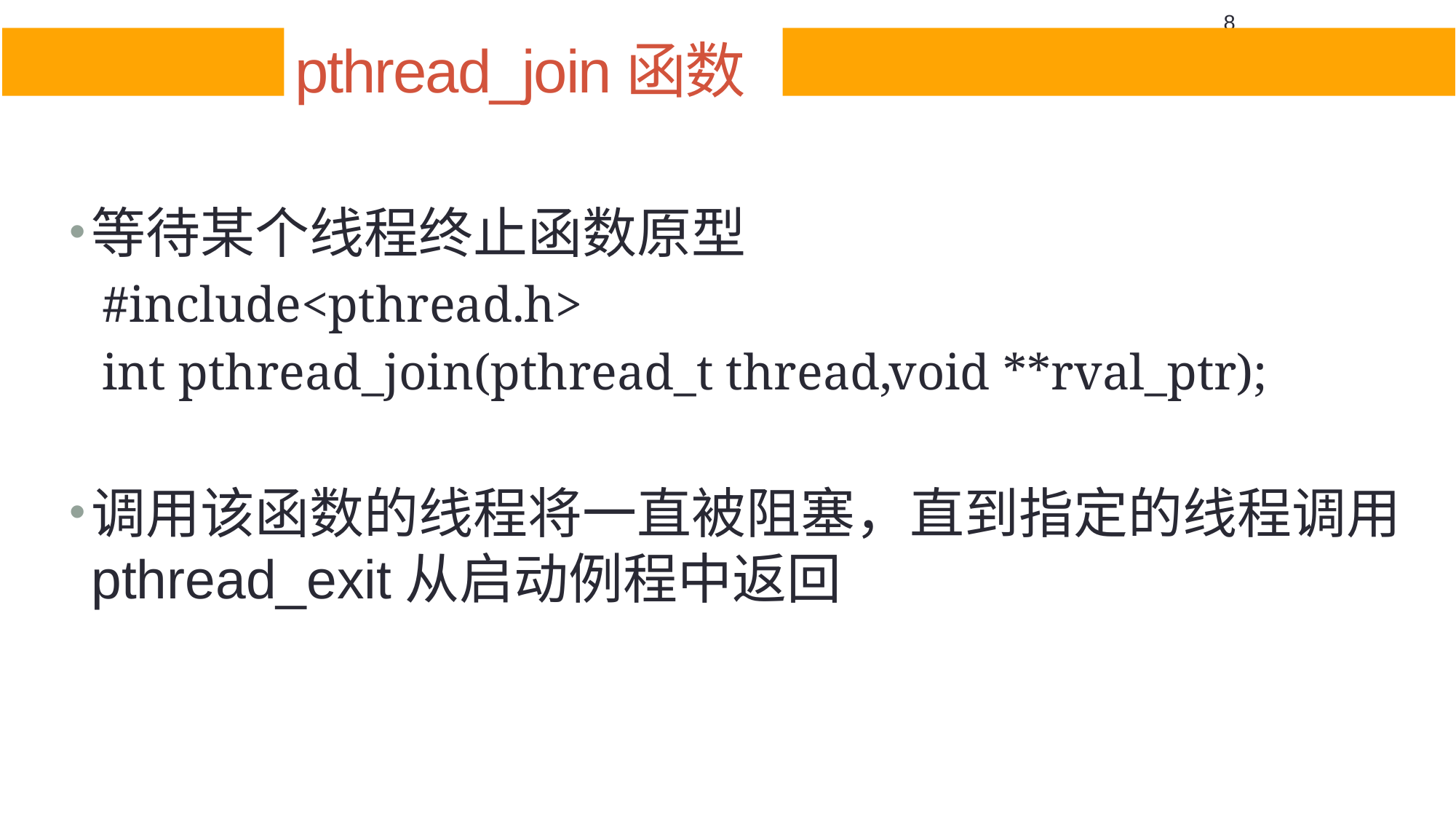

8
# pthread_join函数

等待某个线程终止函数原型
#include<pthread.h>
int pthread_join(pthread_t thread,void **rval_ptr);

调用该函数的线程将一直被阻塞，直到指定的线程调用pthread_exit从启动例程中返回